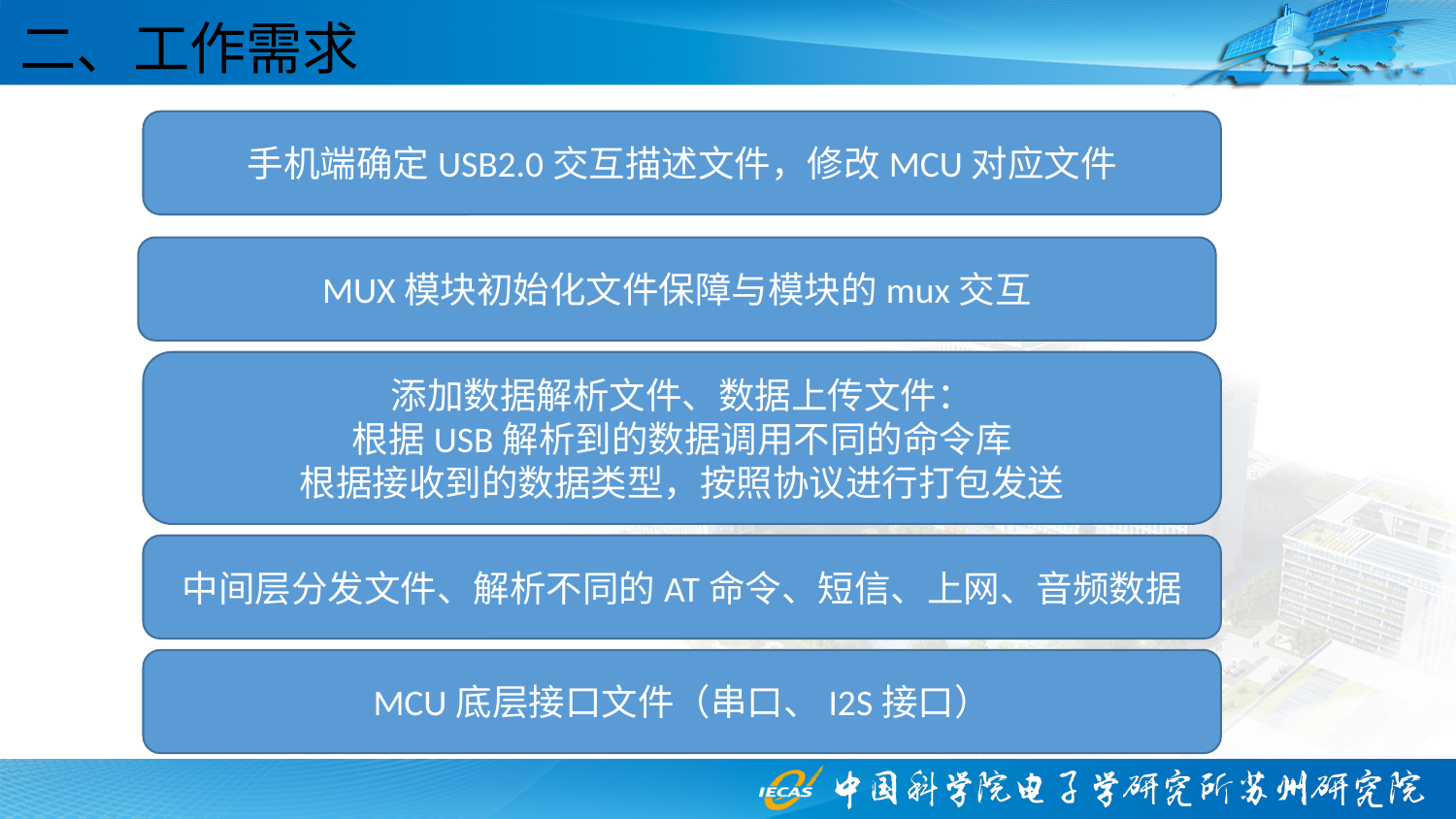

二、工作需求
手机端确定USB2.0交互描述文件，修改MCU对应文件
MUX模块初始化文件保障与模块的mux交互
添加数据解析文件、数据上传文件：
根据USB解析到的数据调用不同的命令库
根据接收到的数据类型，按照协议进行打包发送
中间层分发文件、解析不同的AT命令、短信、上网、音频数据
MCU底层接口文件（串口、I2S接口）